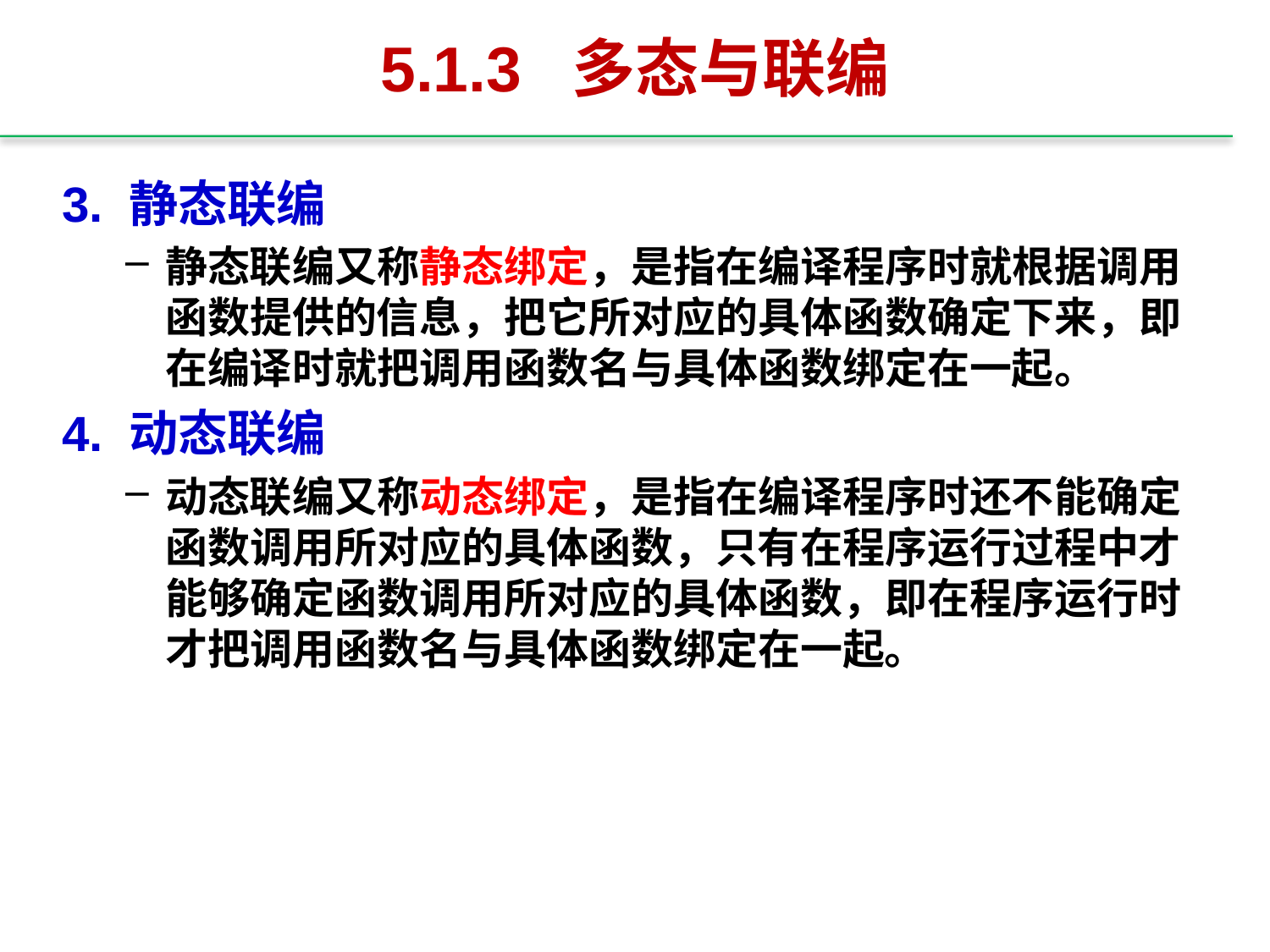

# 5.1.3  多态与联编
3. 静态联编
静态联编又称静态绑定，是指在编译程序时就根据调用函数提供的信息，把它所对应的具体函数确定下来，即在编译时就把调用函数名与具体函数绑定在一起。
4. 动态联编
动态联编又称动态绑定，是指在编译程序时还不能确定函数调用所对应的具体函数，只有在程序运行过程中才能够确定函数调用所对应的具体函数，即在程序运行时才把调用函数名与具体函数绑定在一起。